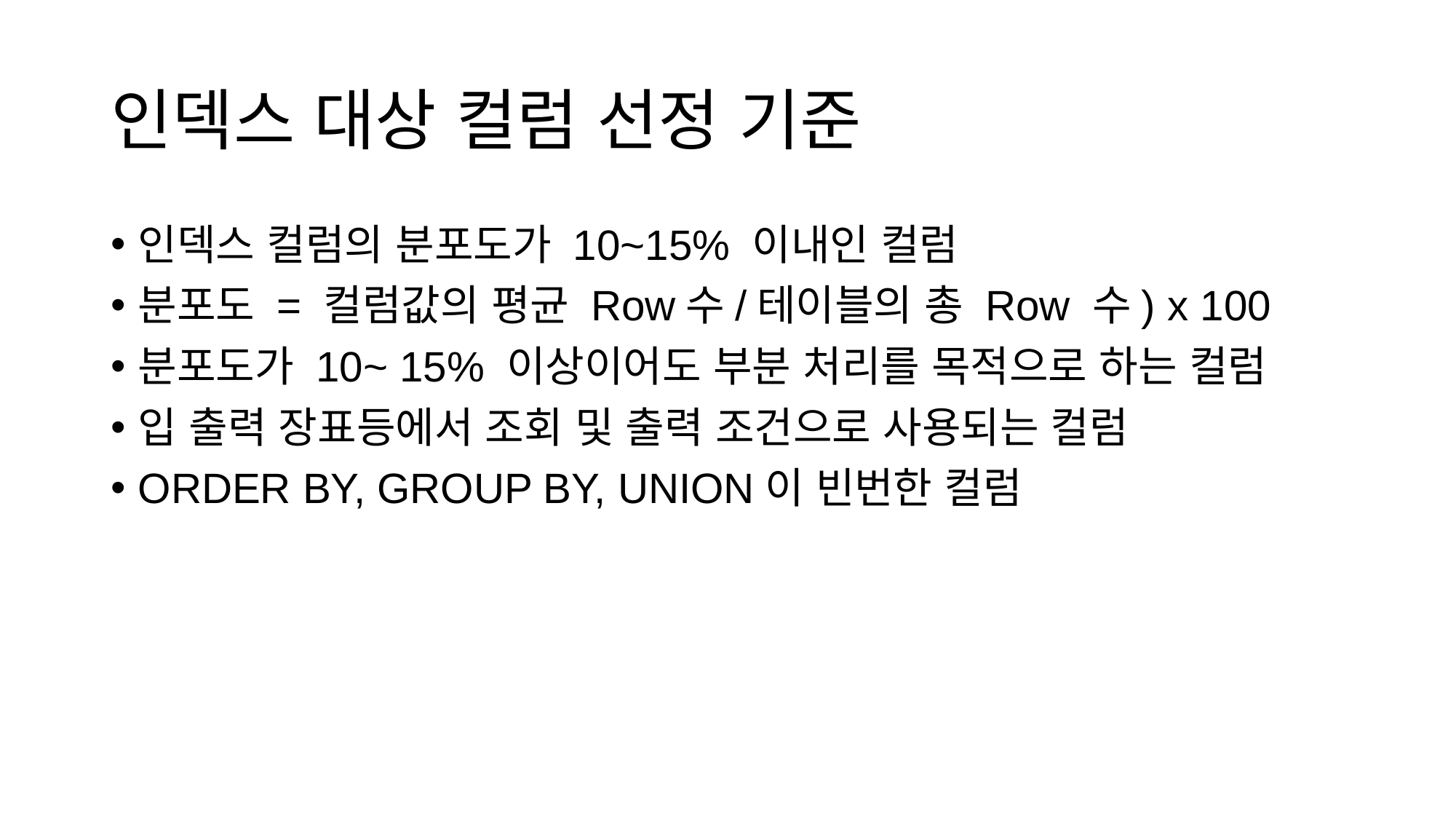

# 인덱스 대상 컬럼 선정 기준
인덱스 컬럼의 분포도가 10~15% 이내인 컬럼
분포도 = 컬럼값의 평균 Row수/테이블의 총 Row 수) x 100
분포도가 10~ 15% 이상이어도 부분 처리를 목적으로 하는 컬럼
입 출력 장표등에서 조회 및 출력 조건으로 사용되는 컬럼
ORDER BY, GROUP BY, UNION이 빈번한 컬럼